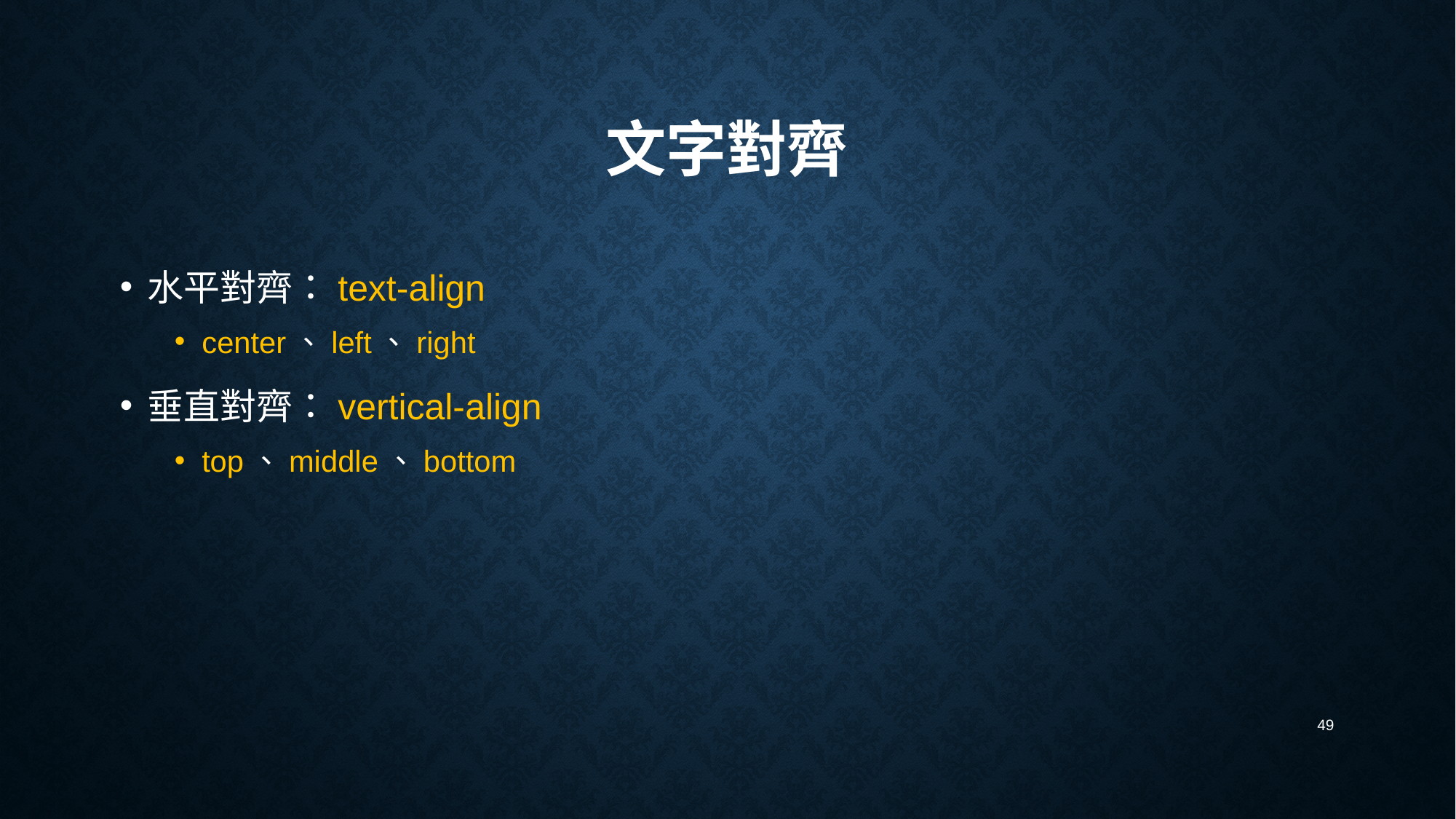

# 文字對齊
水平對齊：text-align
center、left、right
垂直對齊：vertical-align
top、middle、bottom
49